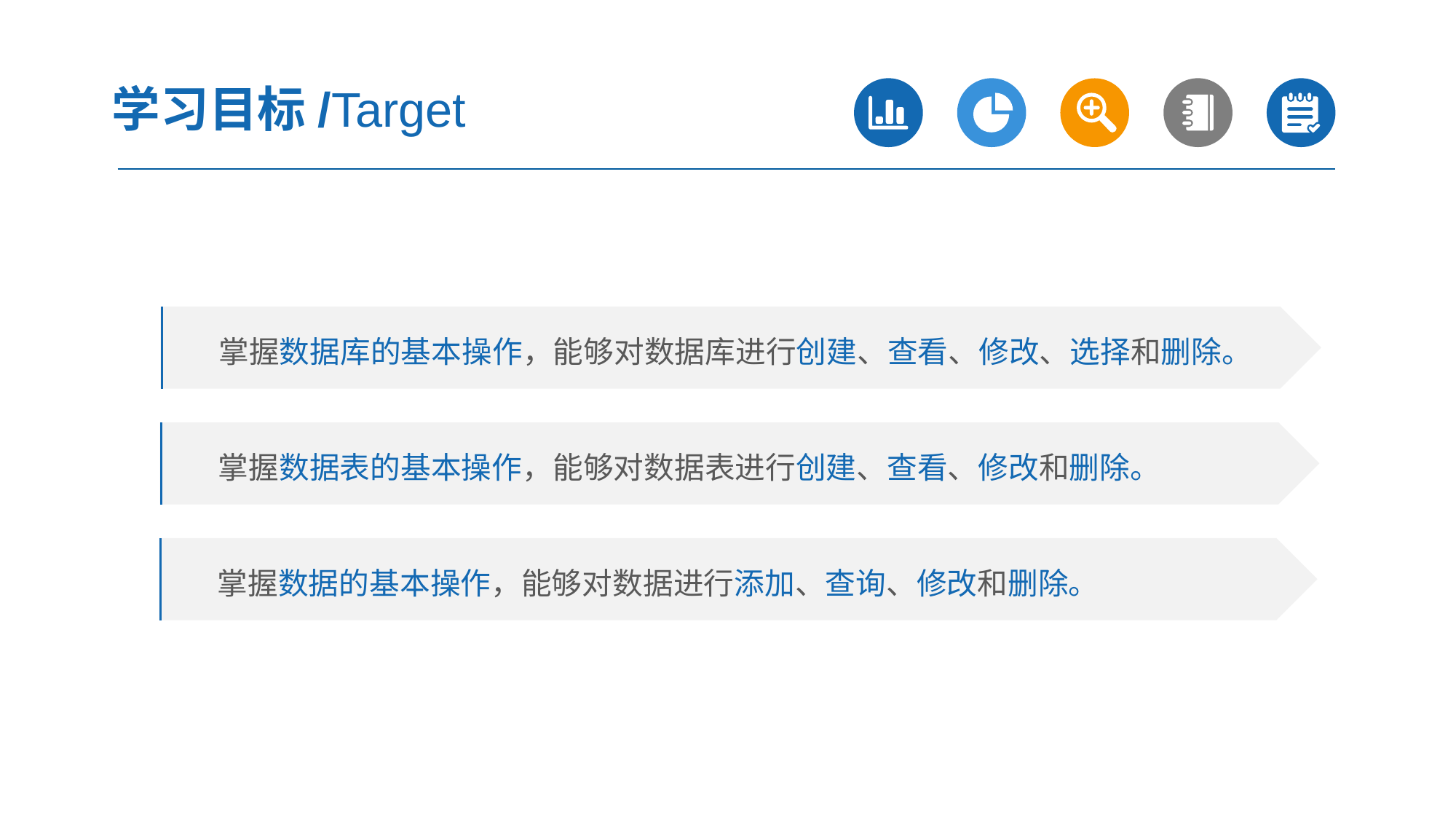

学习目标/Target
      掌握数据库的基本操作，能够对数据库进行创建、查看、修改、选择和删除。

      掌握数据表的基本操作，能够对数据表进行创建、查看、修改和删除。

      掌握数据的基本操作，能够对数据进行添加、查询、修改和删除。